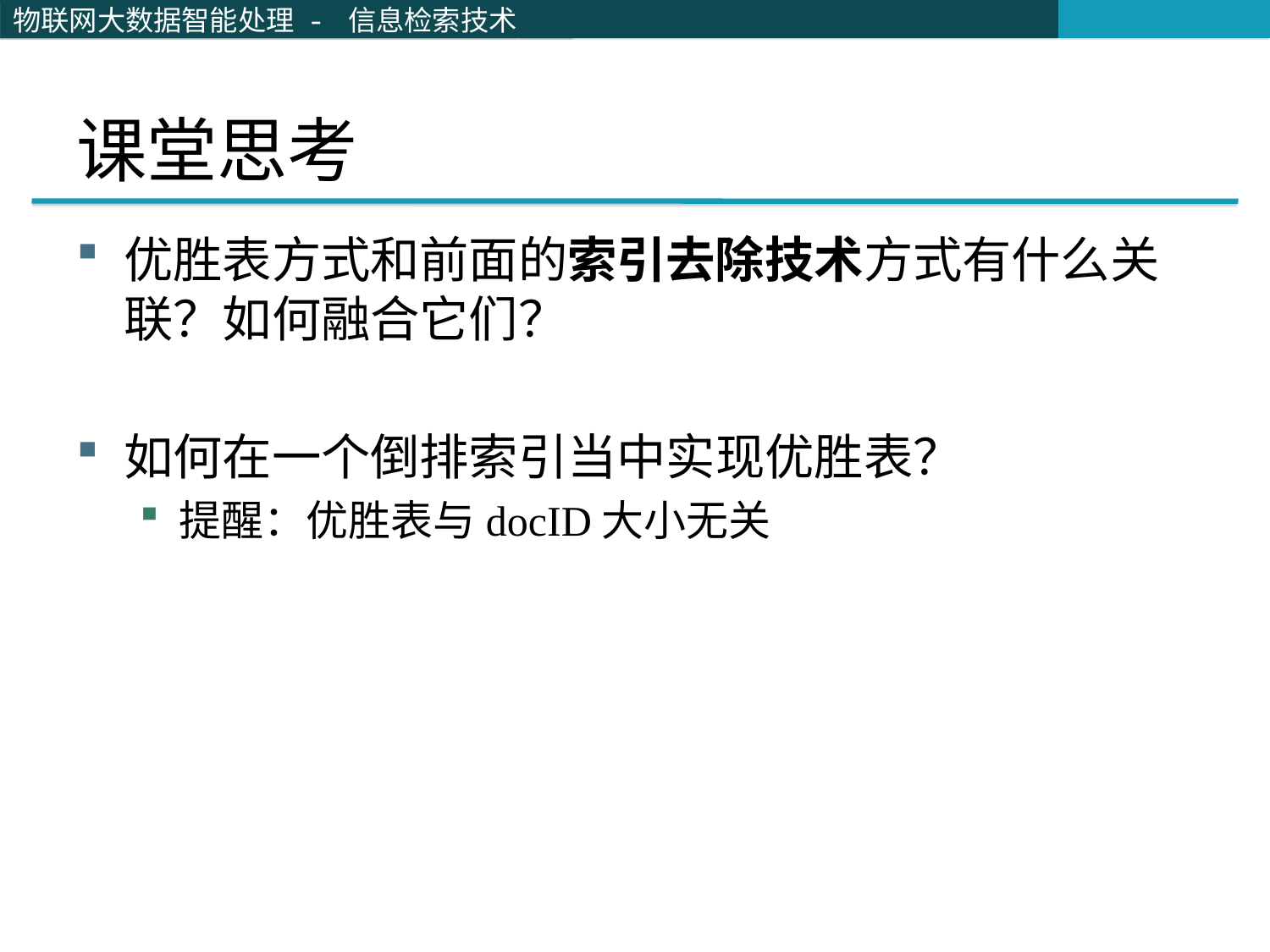

# 课堂思考
优胜表方式和前面的索引去除技术方式有什么关联？如何融合它们？

如何在一个倒排索引当中实现优胜表？
提醒：优胜表与docID大小无关